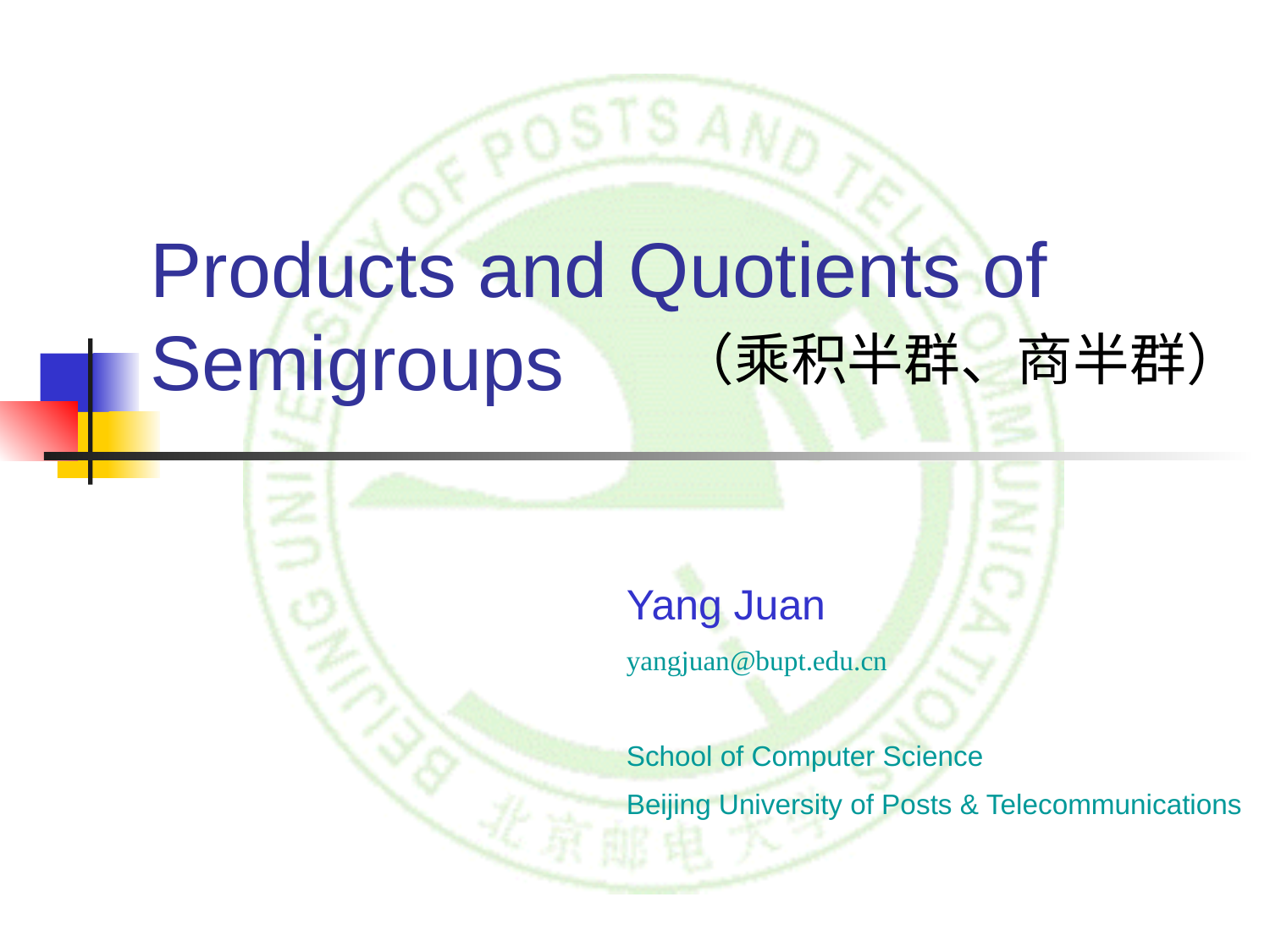

# Products and Quotients of Semigroups
（乘积半群、商半群）